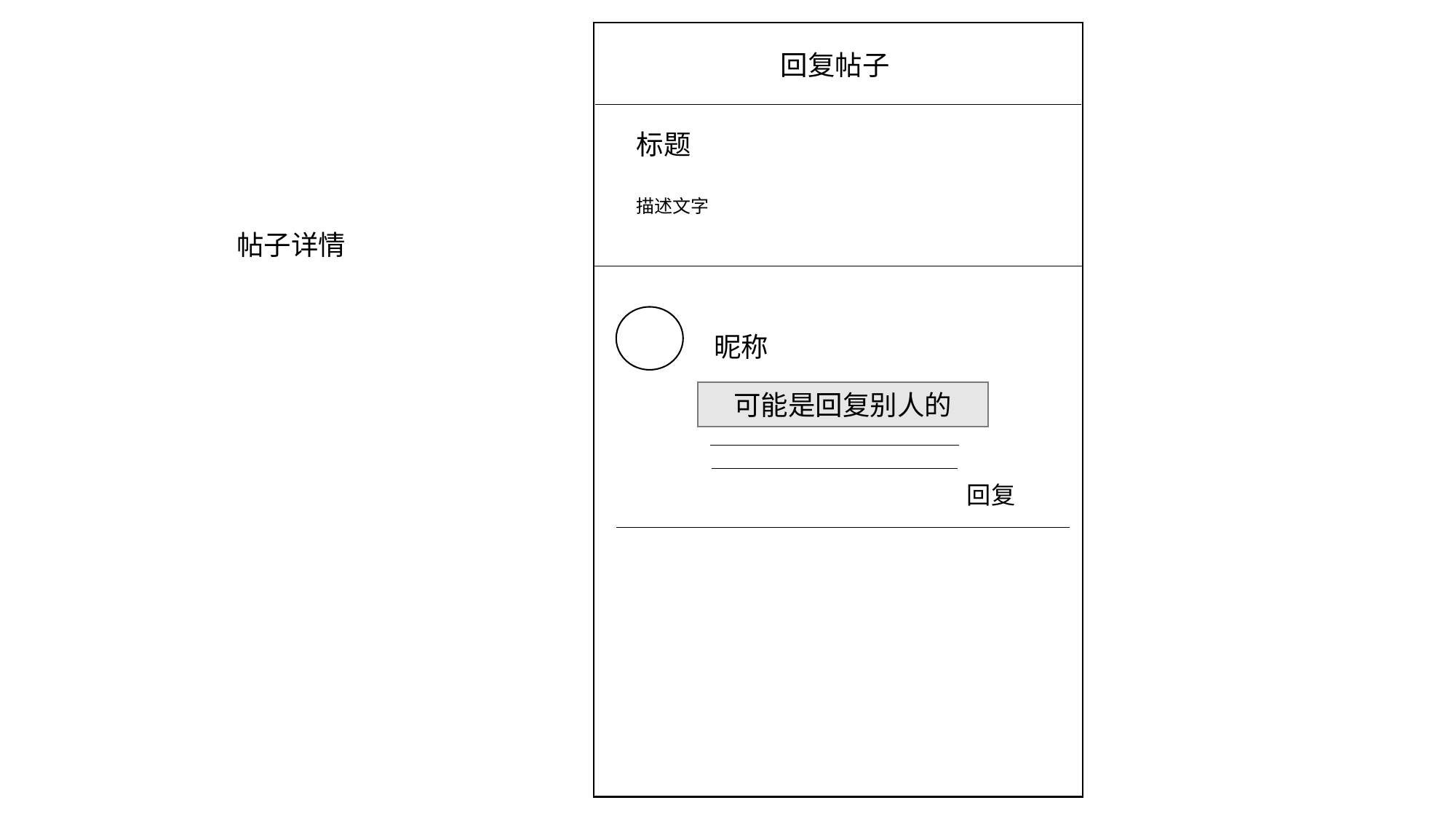

回复帖子
标题
描述文字
帖子详情

昵称
可能是回复别人的
回复